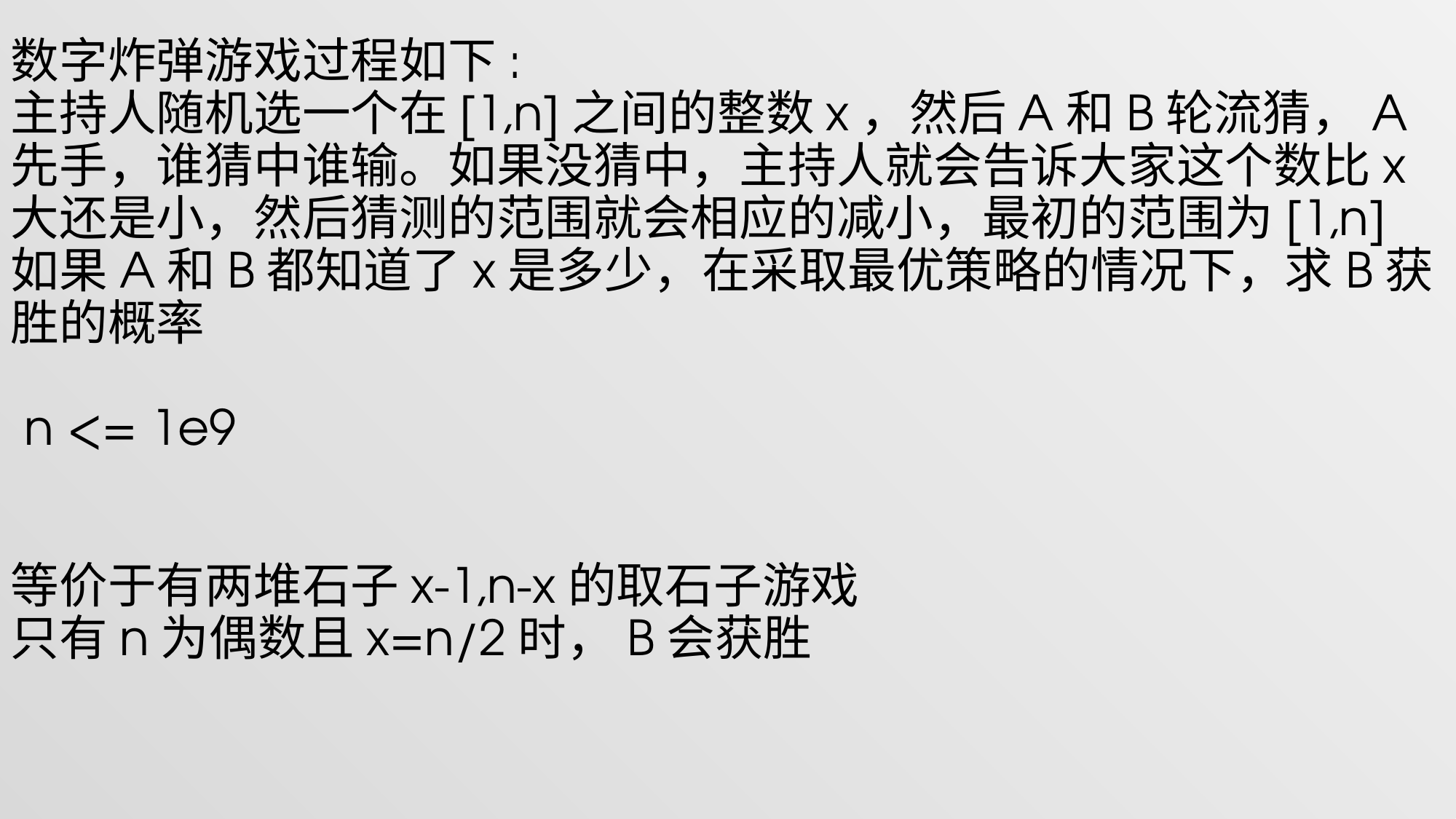

数字炸弹游戏过程如下:
主持人随机选一个在[1,n]之间的整数x，然后A和B轮流猜，A先手，谁猜中谁输。如果没猜中，主持人就会告诉大家这个数比x大还是小，然后猜测的范围就会相应的减小，最初的范围为[1,n]
如果A和B都知道了x是多少，在采取最优策略的情况下，求B获胜的概率

 n <= 1e9
等价于有两堆石子x-1,n-x的取石子游戏
只有n为偶数且x=n/2时，B会获胜